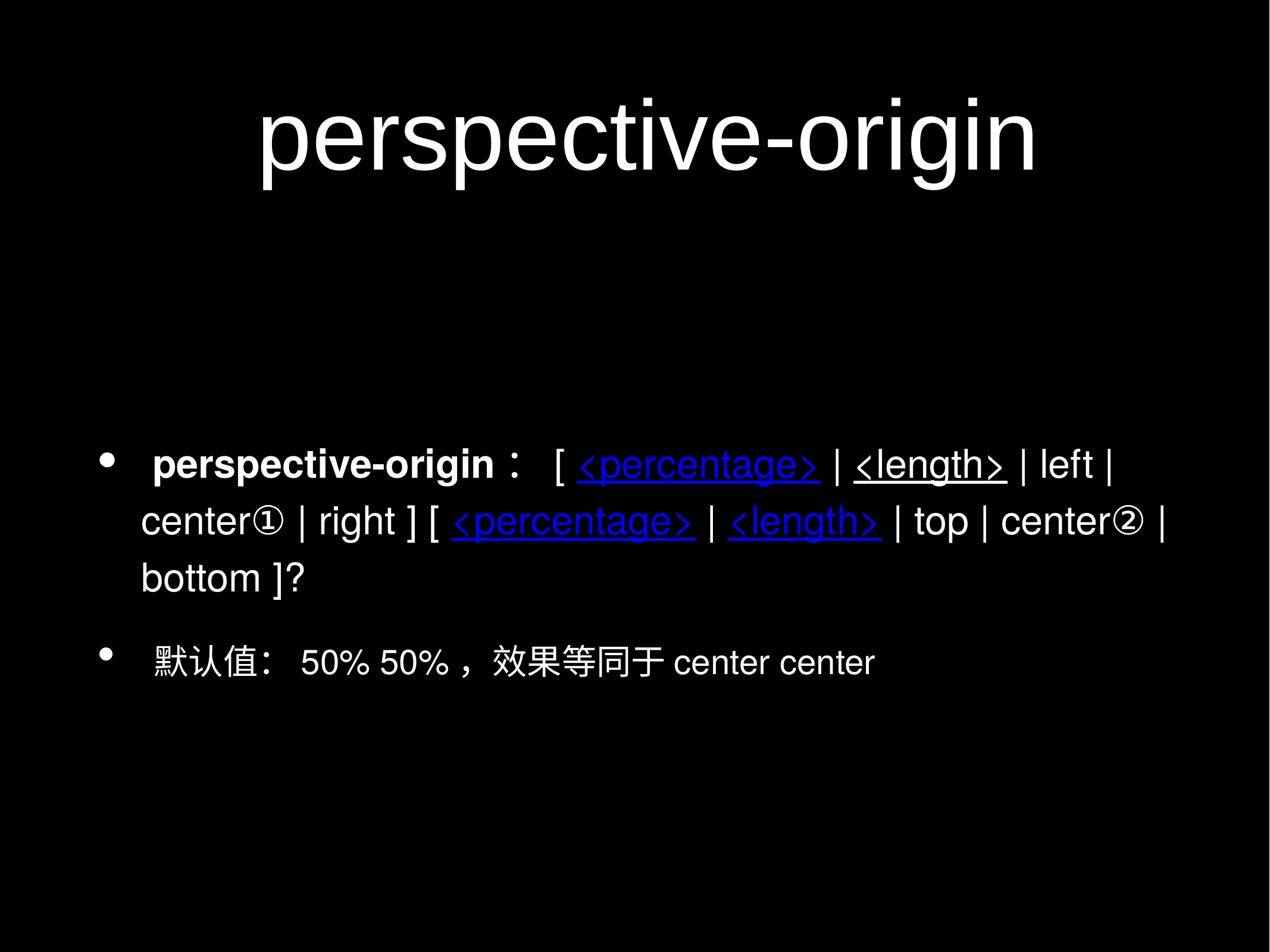

# perspective-origin
 perspective-origin：[ <percentage> | <length> | left | center① | right ] [ <percentage> | <length> | top | center② | bottom ]?
 默认值：50% 50%，效果等同于center center